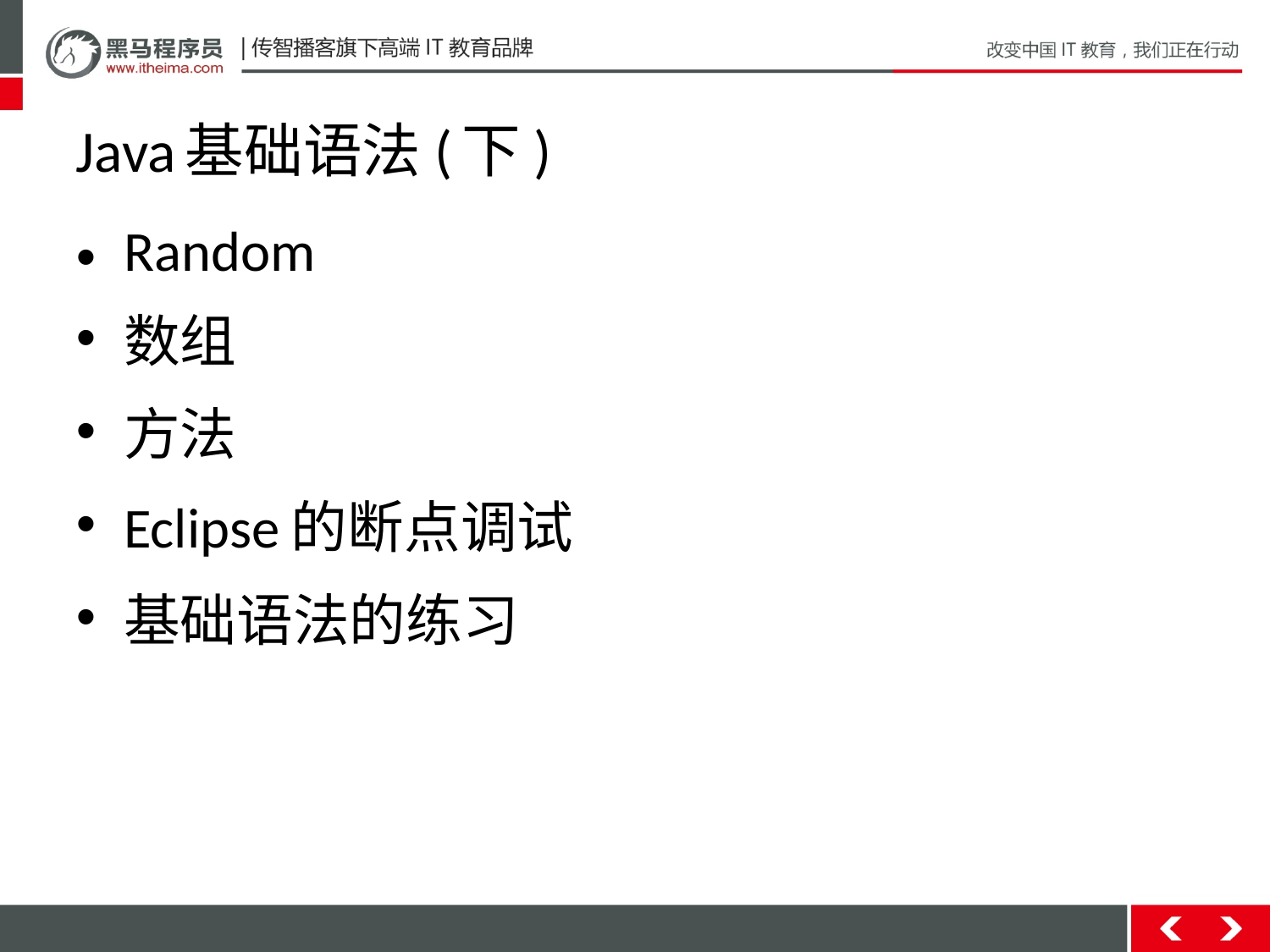

# Java基础语法(下)
Random
数组
方法
Eclipse的断点调试
基础语法的练习